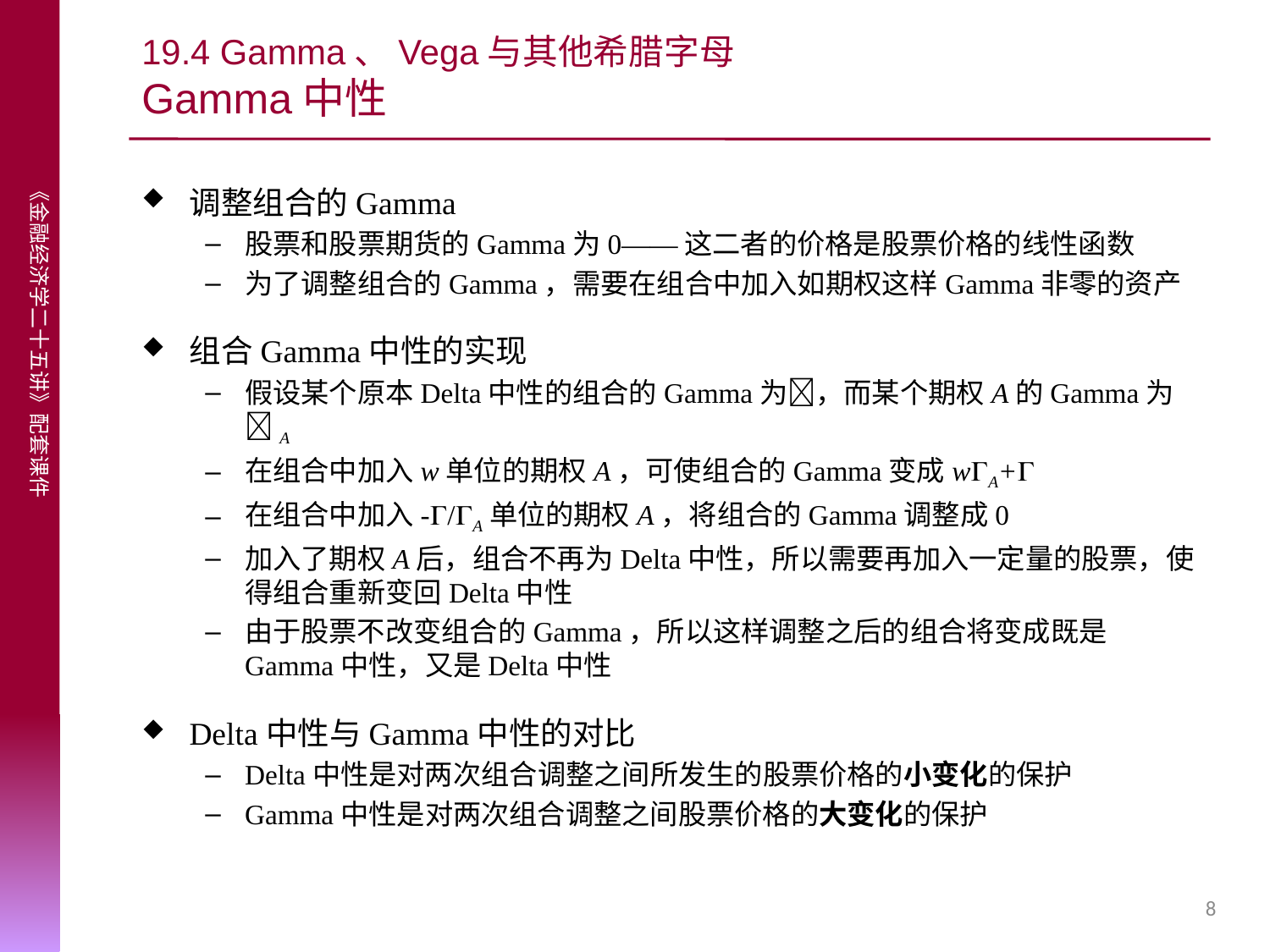

# 19.4 Gamma、Vega与其他希腊字母 Gamma中性
调整组合的Gamma
股票和股票期货的Gamma为0——这二者的价格是股票价格的线性函数
为了调整组合的Gamma，需要在组合中加入如期权这样Gamma非零的资产
组合Gamma中性的实现
假设某个原本Delta中性的组合的Gamma为Γ，而某个期权A的Gamma为ΓA
在组合中加入w单位的期权A，可使组合的Gamma变成wΓA+Γ
在组合中加入-Γ/ΓA单位的期权A，将组合的Gamma调整成0
加入了期权A后，组合不再为Delta中性，所以需要再加入一定量的股票，使得组合重新变回Delta中性
由于股票不改变组合的Gamma，所以这样调整之后的组合将变成既是Gamma中性，又是Delta中性
Delta中性与Gamma中性的对比
Delta中性是对两次组合调整之间所发生的股票价格的小变化的保护
Gamma中性是对两次组合调整之间股票价格的大变化的保护
8